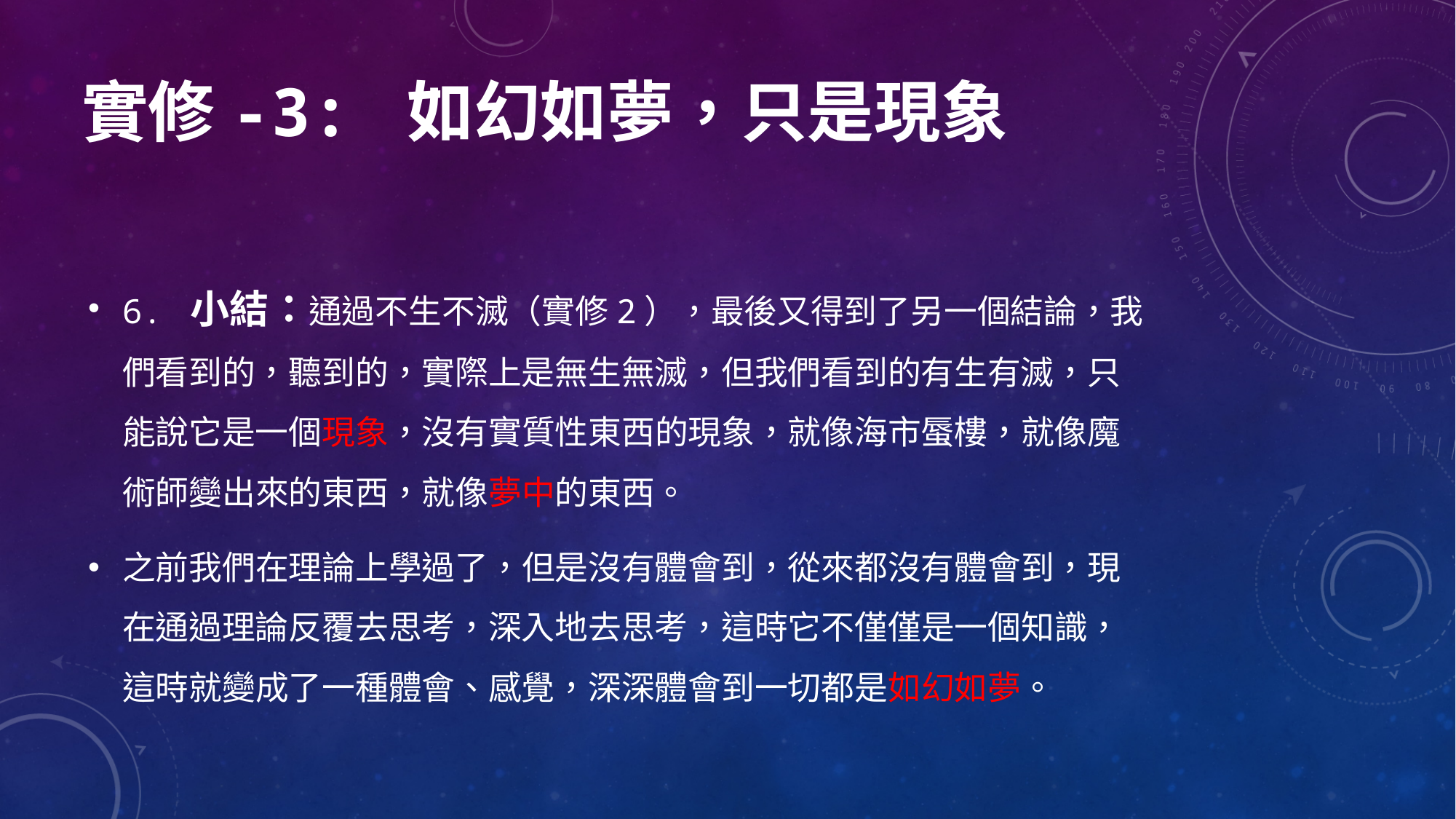

# 實修-3: 如幻如夢，只是現象

6. 小結：通過不生不滅（實修2），最後又得到了另一個結論，我們看到的，聽到的，實際上是無生無滅，但我們看到的有生有滅，只能說它是一個現象，沒有實質性東西的現象，就像海市蜃樓，就像魔術師變出來的東西，就像夢中的東西。
之前我們在理論上學過了，但是沒有體會到，從來都沒有體會到，現在通過理論反覆去思考，深入地去思考，這時它不僅僅是一個知識，這時就變成了一種體會、感覺，深深體會到一切都是如幻如夢。